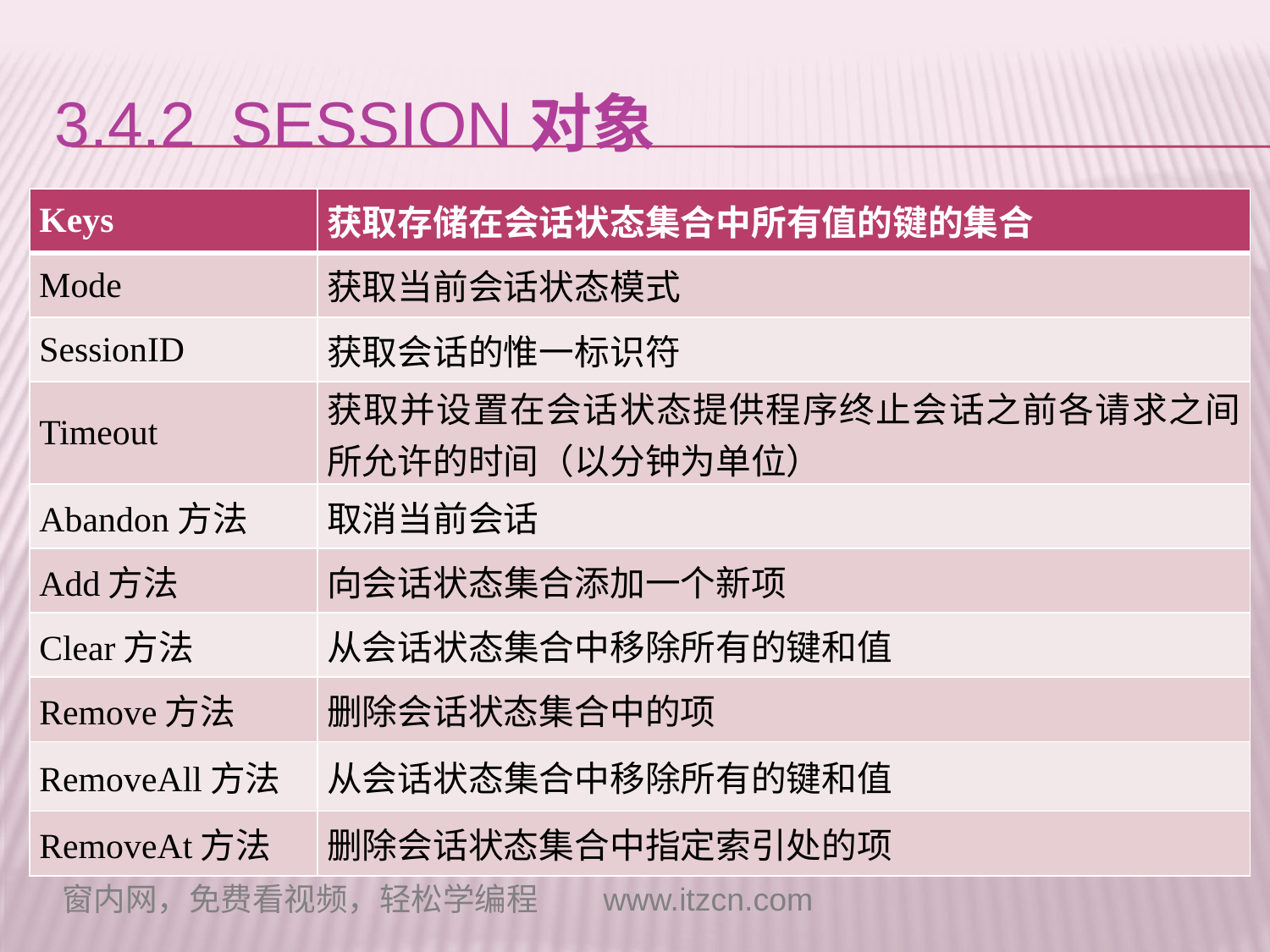

# 3.4.2  Session对象
| Keys | 获取存储在会话状态集合中所有值的键的集合 |
| --- | --- |
| Mode | 获取当前会话状态模式 |
| SessionID | 获取会话的惟一标识符 |
| Timeout | 获取并设置在会话状态提供程序终止会话之前各请求之间所允许的时间（以分钟为单位） |
| Abandon方法 | 取消当前会话 |
| Add方法 | 向会话状态集合添加一个新项 |
| Clear方法 | 从会话状态集合中移除所有的键和值 |
| Remove方法 | 删除会话状态集合中的项 |
| RemoveAll方法 | 从会话状态集合中移除所有的键和值 |
| RemoveAt方法 | 删除会话状态集合中指定索引处的项 |